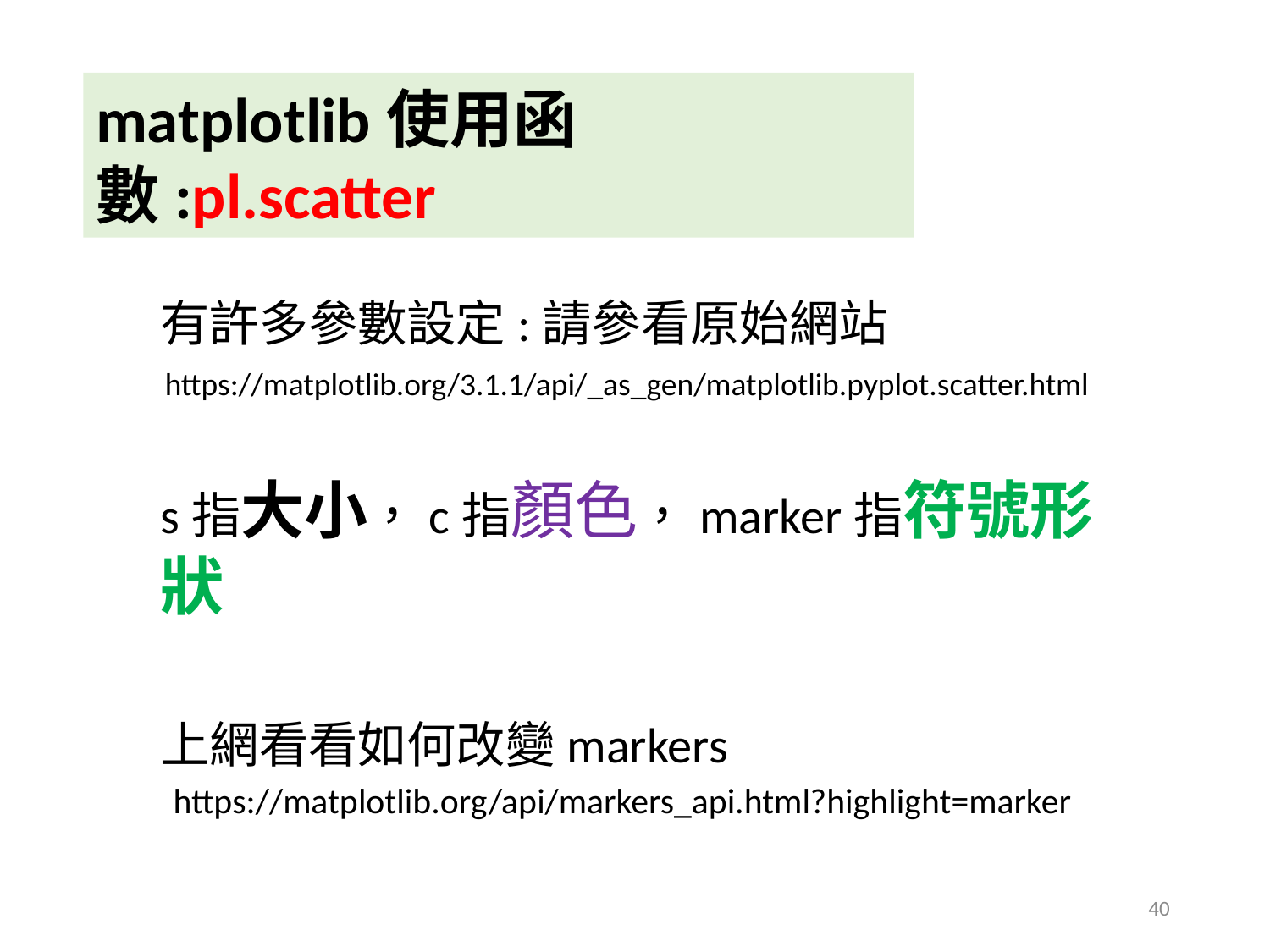

matplotlib使用函數:pl.scatter
有許多參數設定:請參看原始網站

s指大小，c指顏色，marker指符號形狀
https://matplotlib.org/3.1.1/api/_as_gen/matplotlib.pyplot.scatter.html
上網看看如何改變markers
https://matplotlib.org/api/markers_api.html?highlight=marker
40